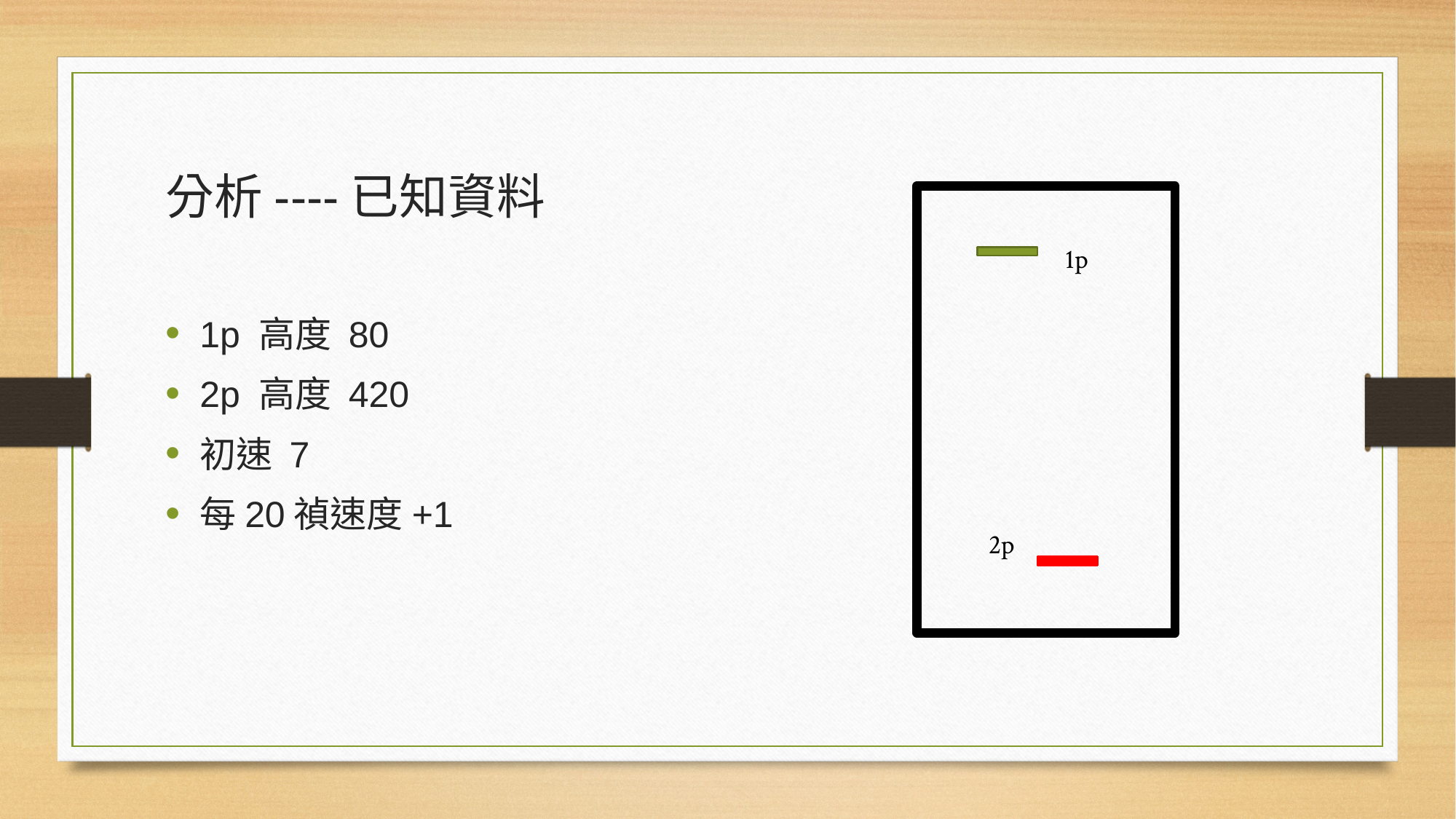

# 分析----已知資料

1p

1p 高度 80
2p 高度 420
初速 7
每20禎速度+1

2p